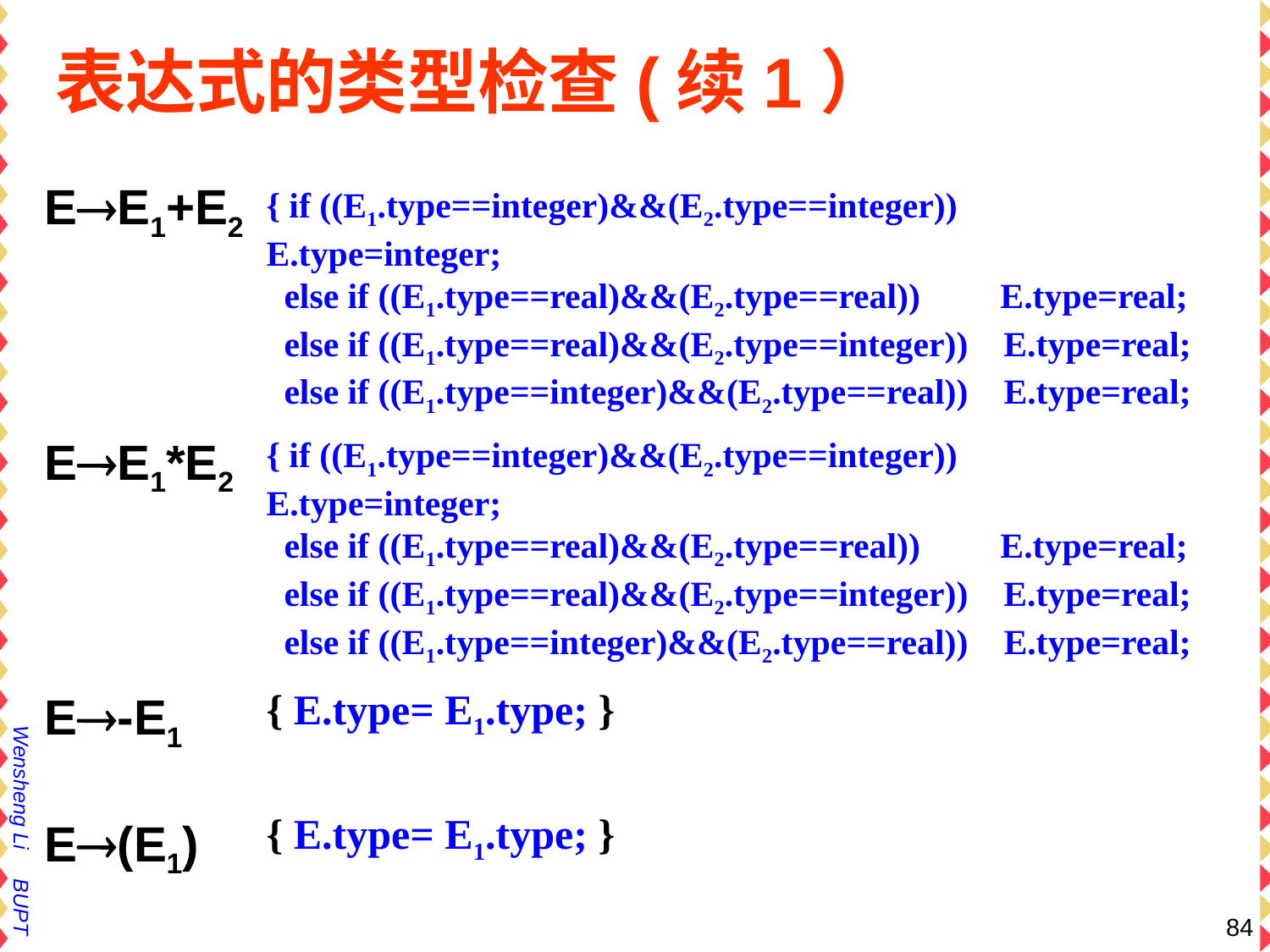

# 表达式的类型检查(续1）
E→E1+E2

E→E1*E2

E→-E1

E→(E1)
{ if ((E1.type==integer)&&(E2.type==integer))   E.type=integer;
  else if ((E1.type==real)&&(E2.type==real))         E.type=real;
  else if ((E1.type==real)&&(E2.type==integer))    E.type=real;
  else if ((E1.type==integer)&&(E2.type==real))    E.type=real;
  else  E.type=type_error; }
{ if ((E1.type==integer)&&(E2.type==integer))   E.type=integer;
  else if ((E1.type==real)&&(E2.type==real))         E.type=real;
  else if ((E1.type==real)&&(E2.type==integer))    E.type=real;
  else if ((E1.type==integer)&&(E2.type==real))    E.type=real;
  else  E.type=type_error; }
{ E.type= E1.type; }
{ E.type= E1.type; }
84